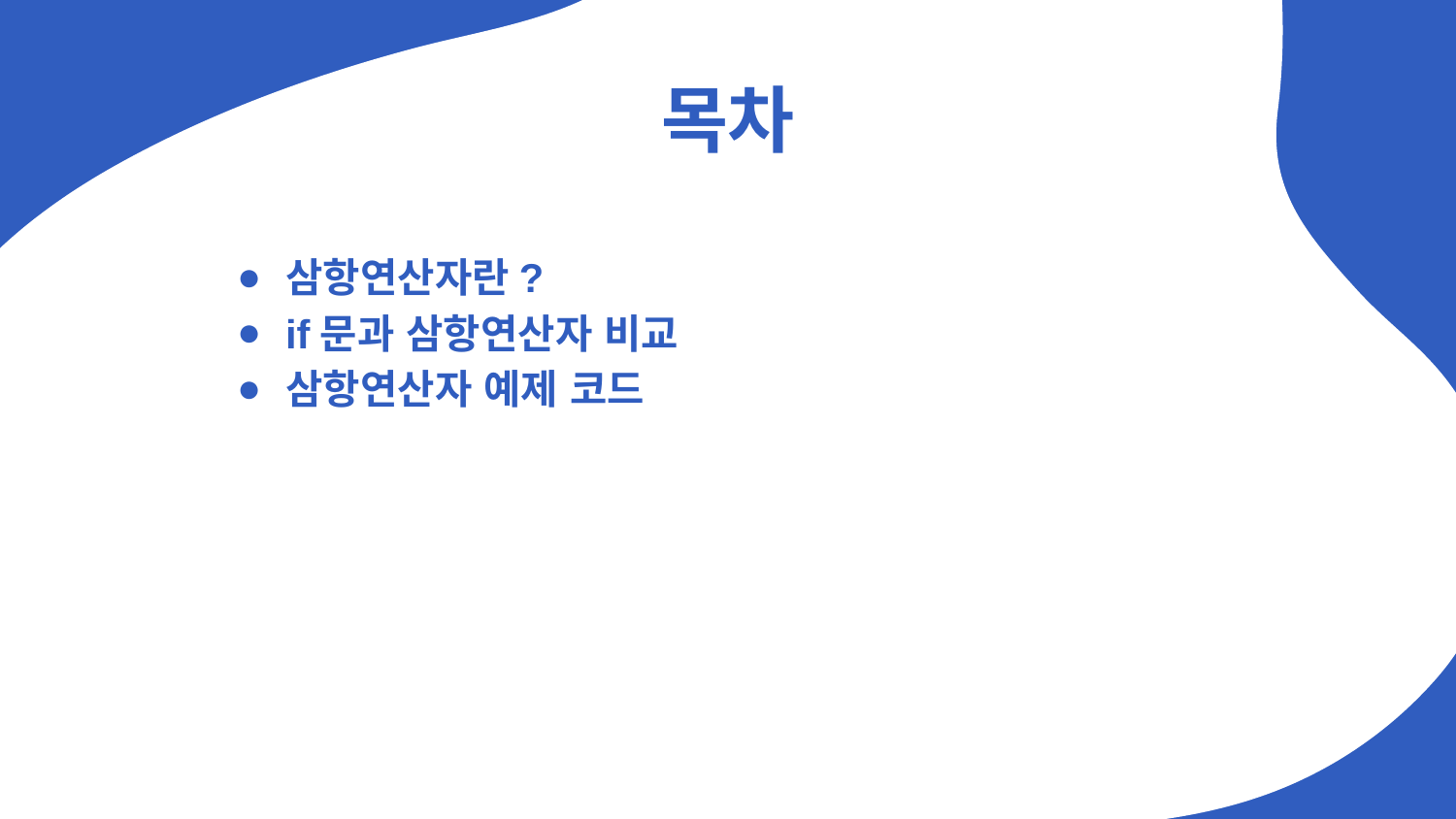

# 목차
삼항연산자란?
if문과 삼항연산자 비교
삼항연산자 예제 코드